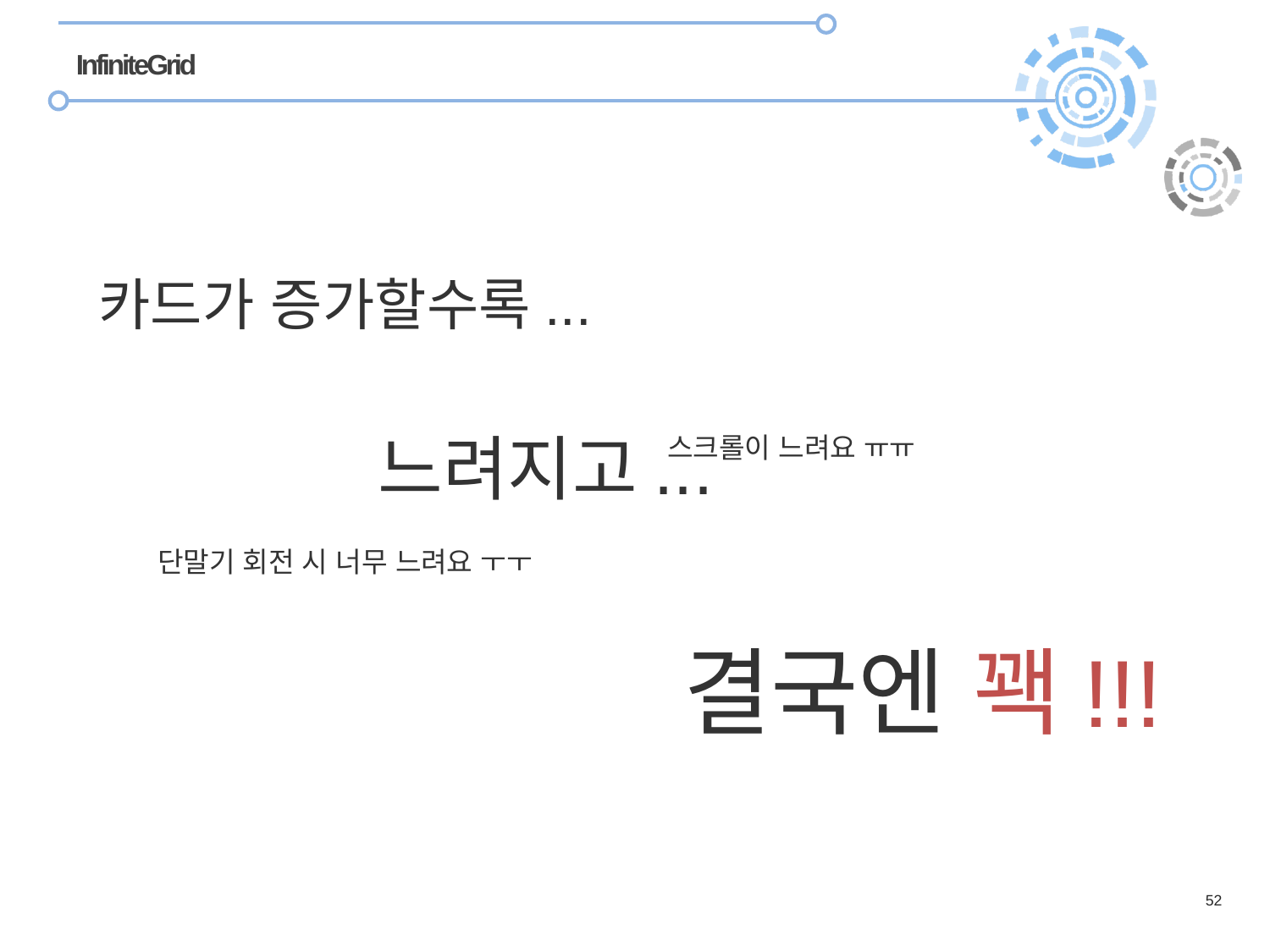

InfiniteGrid
카드가 증가할수록...
느려지고...
스크롤이 느려요 ㅠㅠ
단말기 회전 시 너무 느려요 ㅜㅜ
결국엔 꽥!!!